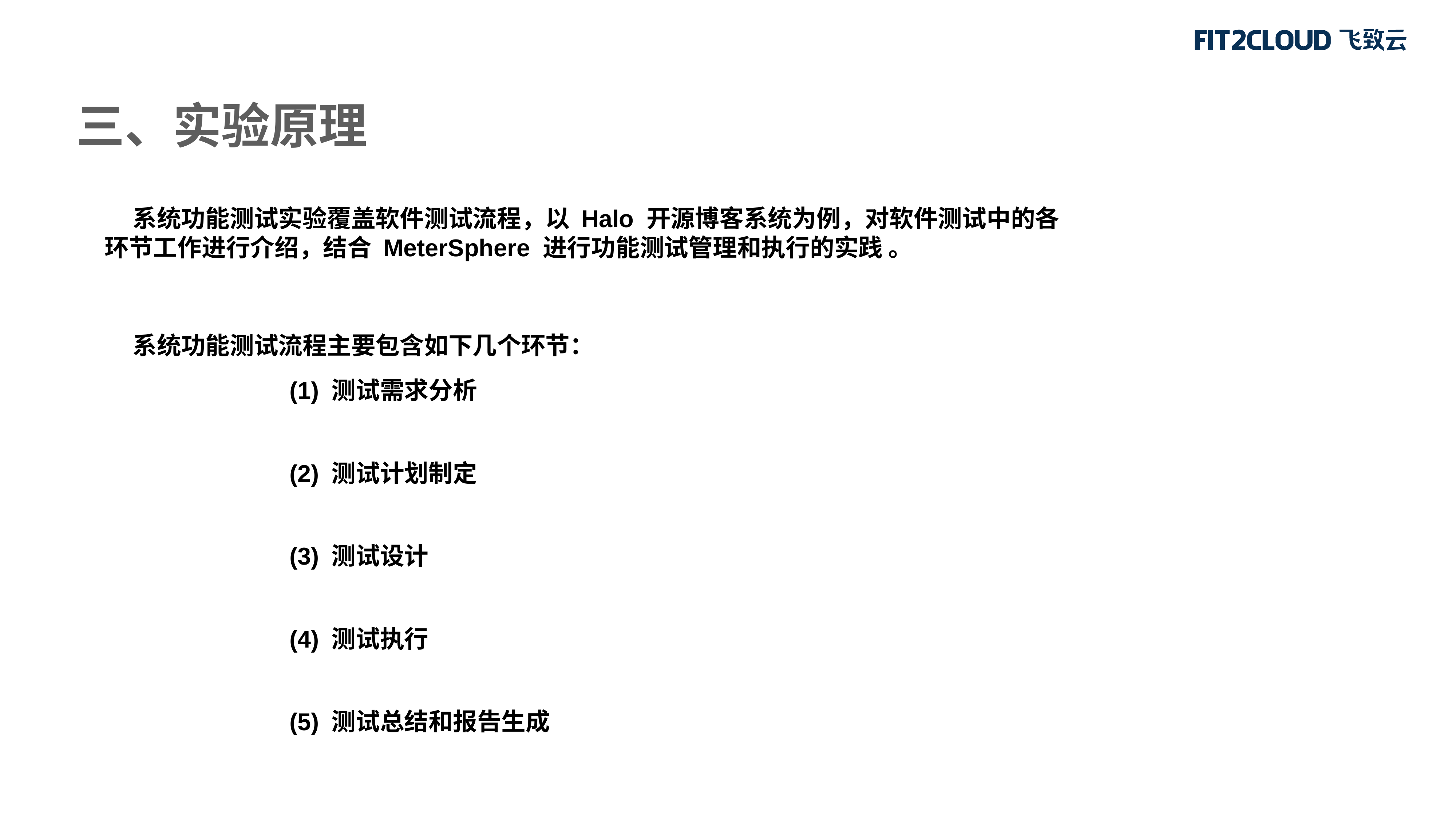

三、实验原理
    系统功能测试实验覆盖软件测试流程，以 Halo 开源博客系统为例，对软件测试中的各
环节工作进行介绍，结合 MeterSphere 进行功能测试管理和执行的实践 。
    系统功能测试流程主要包含如下几个环节：
(1) 测试需求分析
(2) 测试计划制定
(3) 测试设计
(4) 测试执行
(5) 测试总结和报告生成